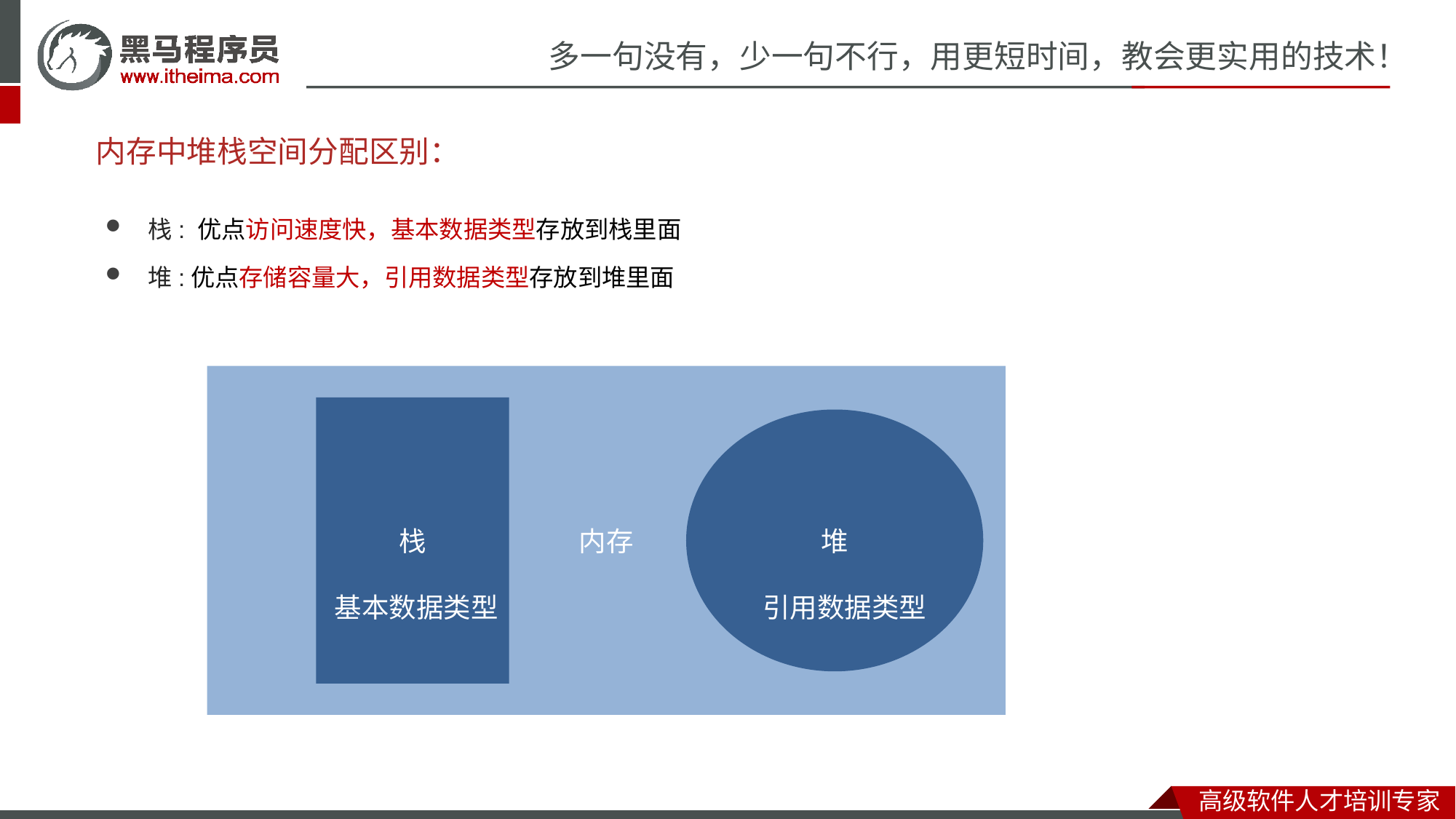

# 内存中堆栈空间分配区别：
栈: 优点访问速度快，基本数据类型存放到栈里面
堆:优点存储容量大，引用数据类型存放到堆里面
内存
栈
堆
基本数据类型
引用数据类型